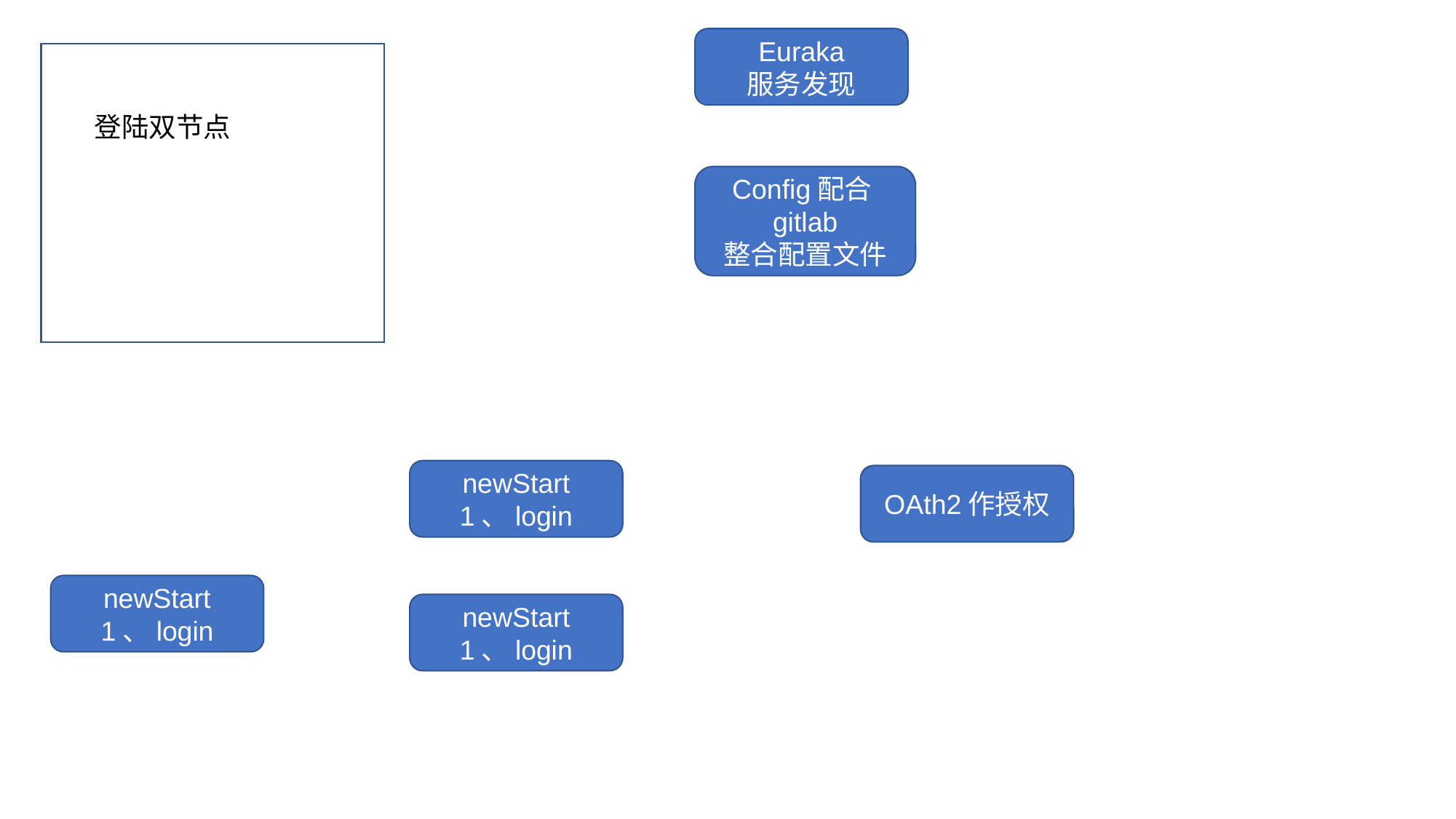

Euraka
服务发现

登陆双节点
Config配合gitlab
整合配置文件
newStart
1、login
OAth2作授权
newStart
1、login
newStart
1、login